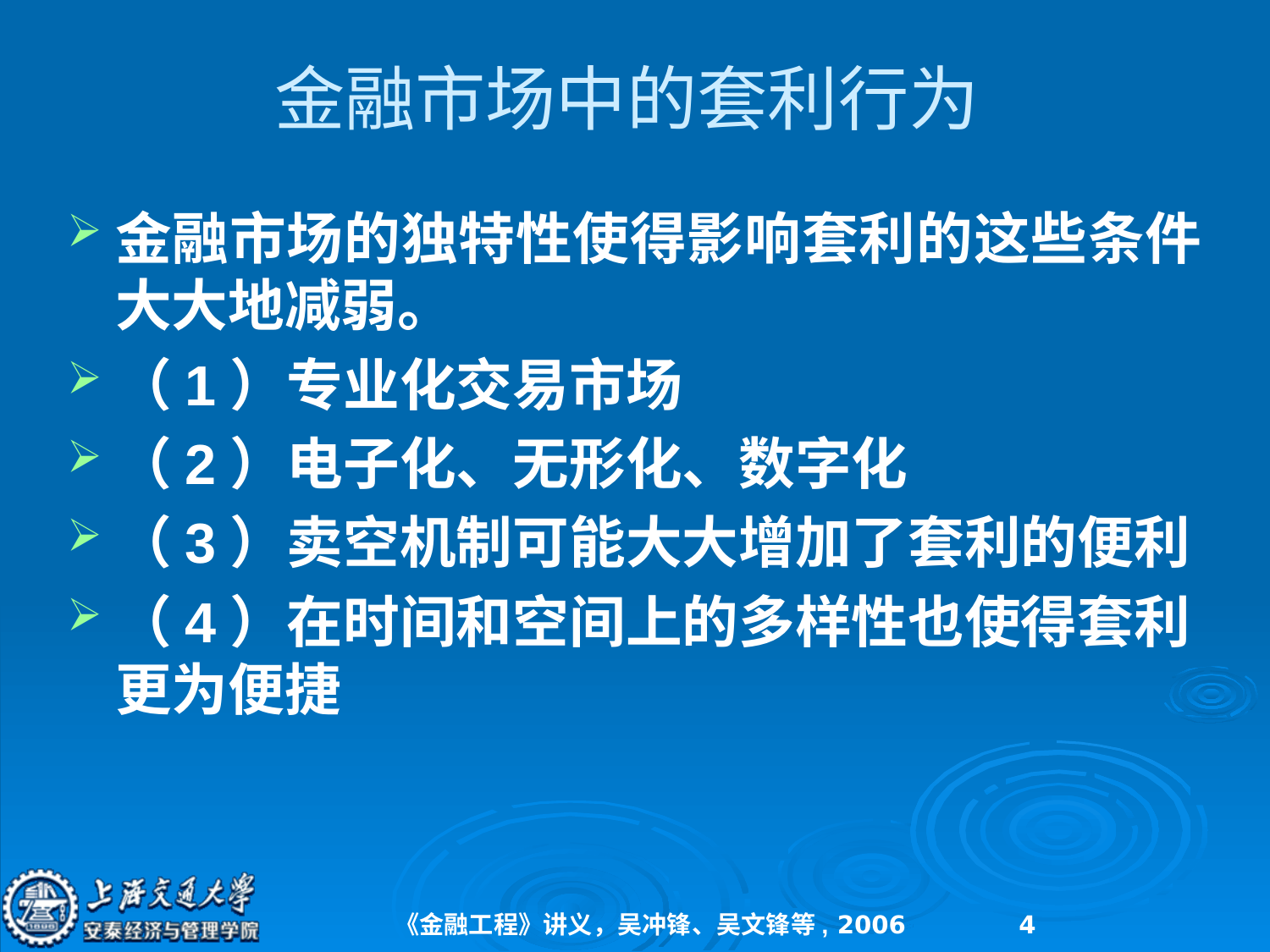

# 金融市场中的套利行为
金融市场的独特性使得影响套利的这些条件大大地减弱。
（1）专业化交易市场
（2）电子化、无形化、数字化
（3）卖空机制可能大大增加了套利的便利
（4）在时间和空间上的多样性也使得套利更为便捷